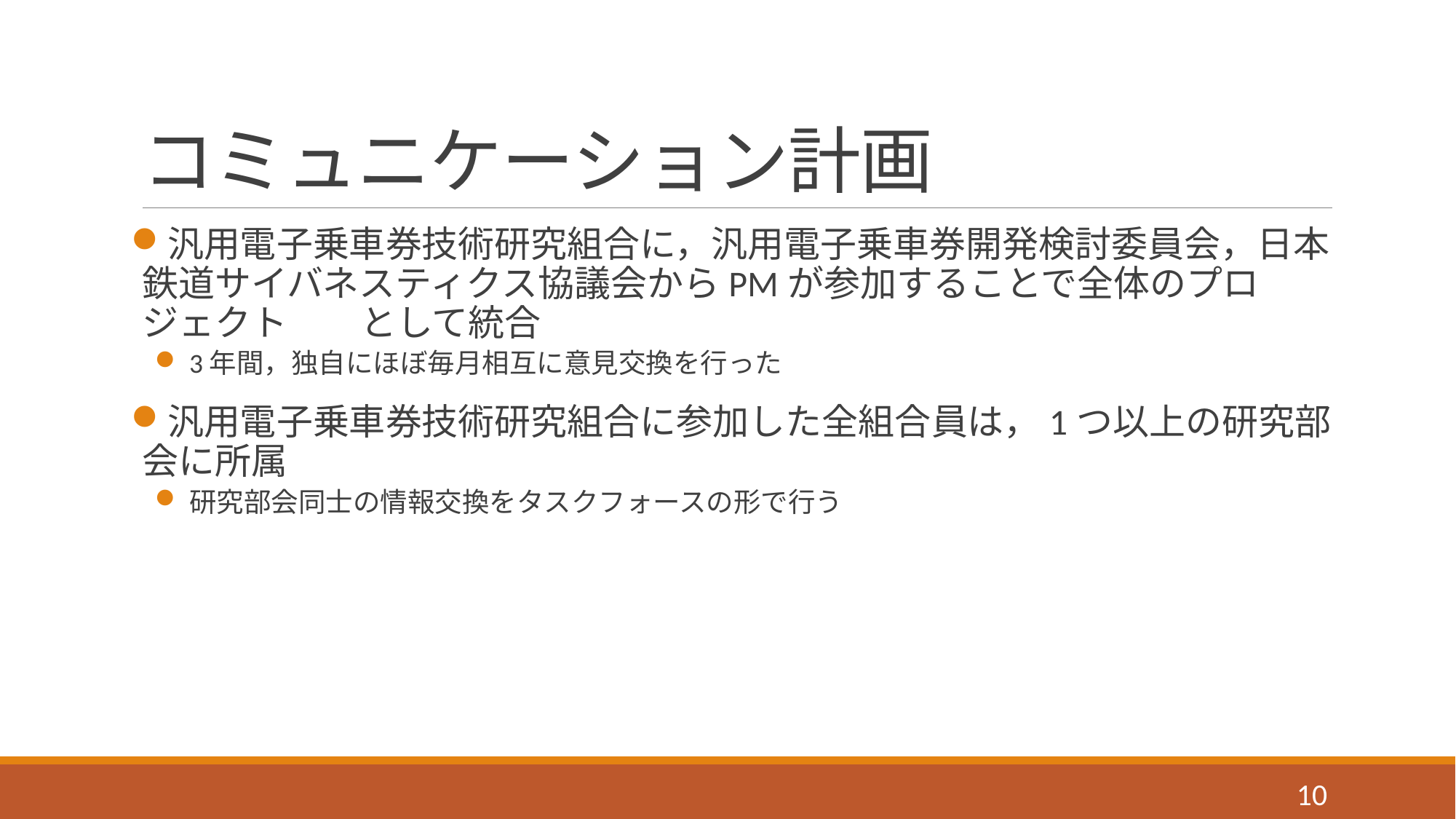

# コミュニケーション計画
汎用電子乗車券技術研究組合に，汎用電子乗車券開発検討委員会，日本鉄道サイバネスティクス協議会からPMが参加することで全体のプロジェクト　　として統合
3年間，独自にほぼ毎月相互に意見交換を行った
汎用電子乗車券技術研究組合に参加した全組合員は，1つ以上の研究部会に所属
研究部会同士の情報交換をタスクフォースの形で行う
10